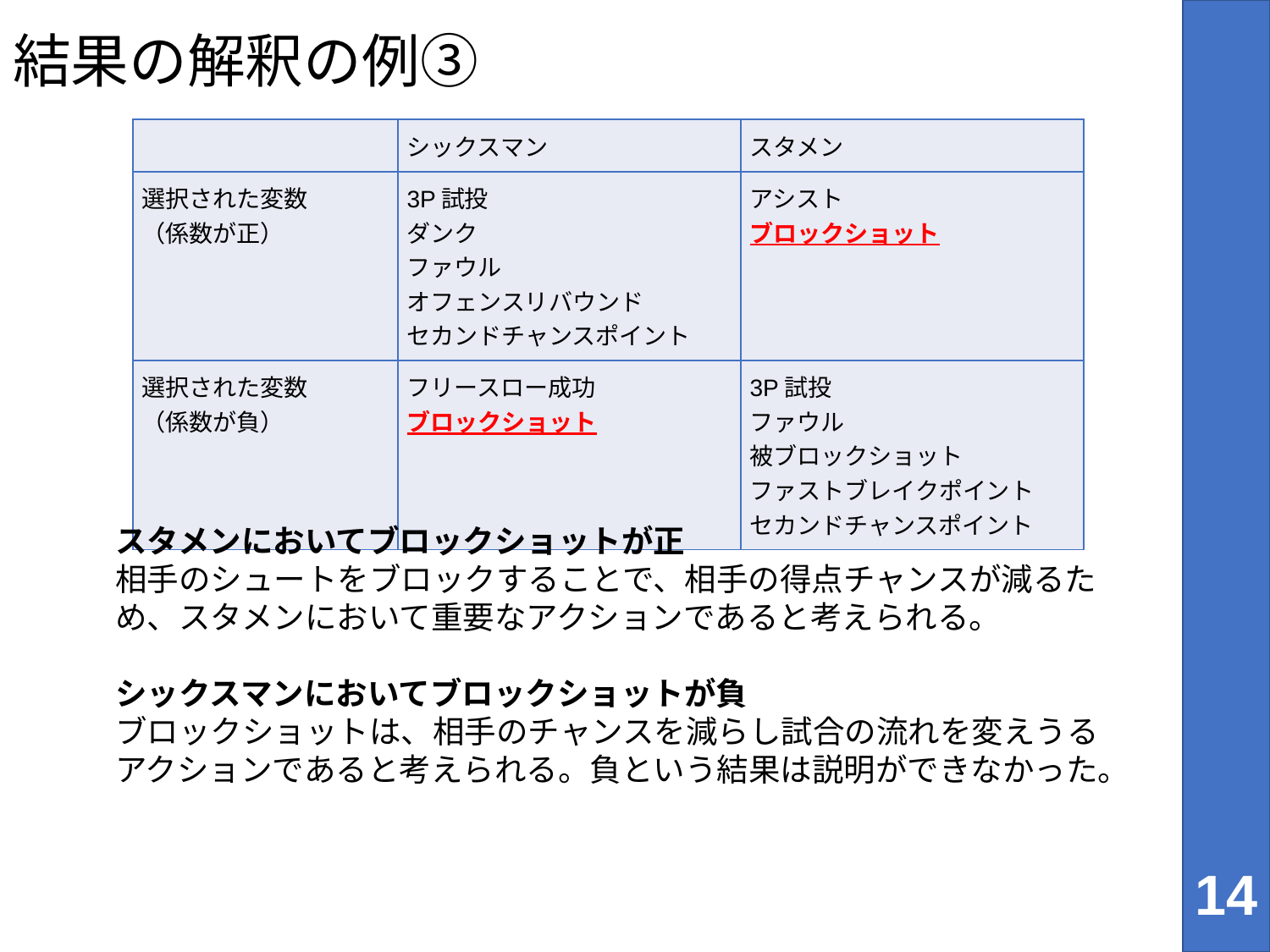

# 結果の解釈の例③
|  | シックスマン | スタメン |
| --- | --- | --- |
| 選択された変数 （係数が正） | 3P試投 ダンク ファウル オフェンスリバウンド セカンドチャンスポイント | アシスト ブロックショット |
| 選択された変数 （係数が負） | フリースロー成功 ブロックショット | 3P試投 ファウル 被ブロックショット ファストブレイクポイント セカンドチャンスポイント |
スタメンにおいてブロックショットが正
相手のシュートをブロックすることで、相手の得点チャンスが減るため、スタメンにおいて重要なアクションであると考えられる。

シックスマンにおいてブロックショットが負
ブロックショットは、相手のチャンスを減らし試合の流れを変えうるアクションであると考えられる。負という結果は説明ができなかった。
14